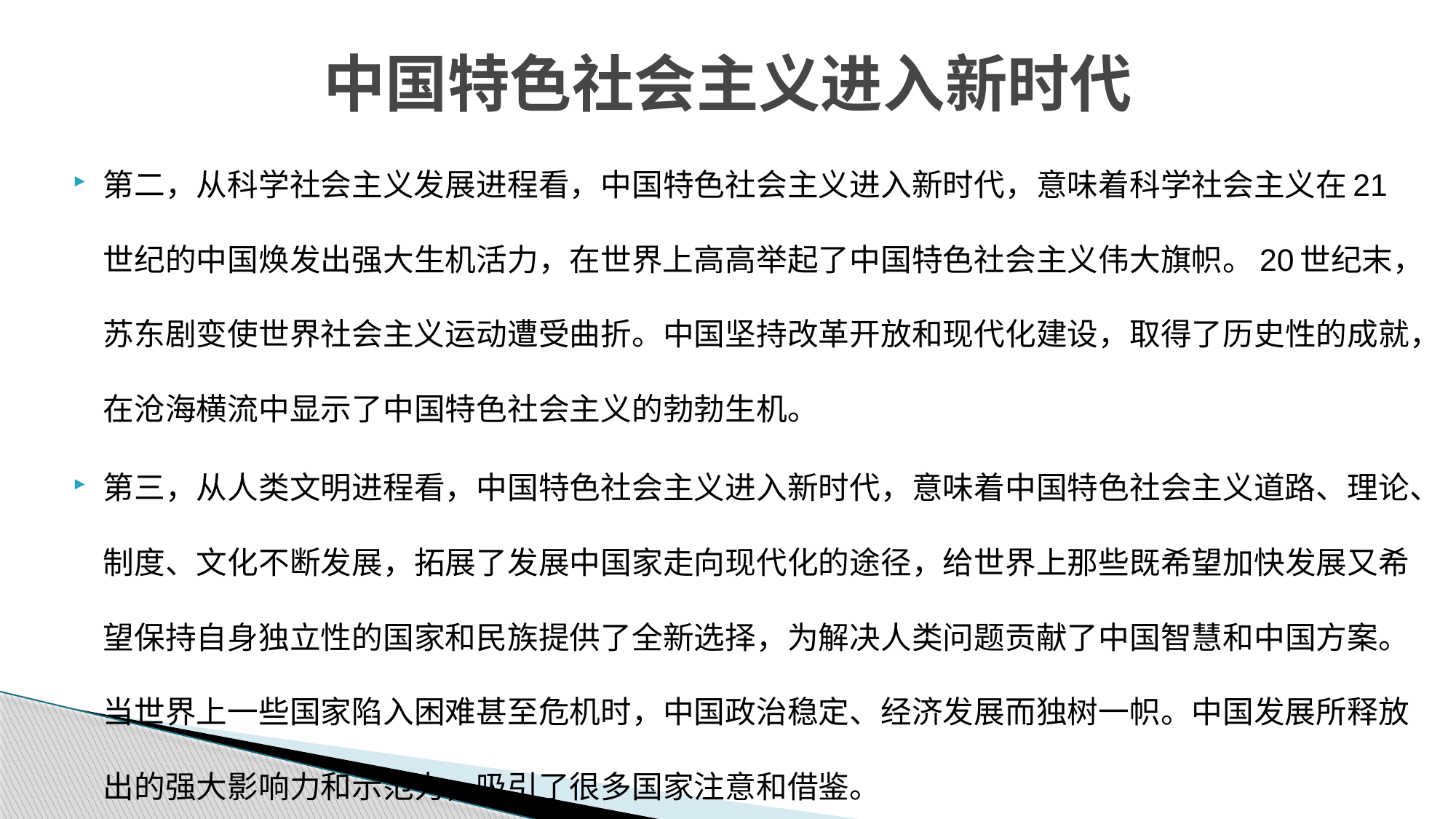

中国特色社会主义进入新时代
第二，从科学社会主义发展进程看，中国特色社会主义进入新时代，意味着科学社会主义在21世纪的中国焕发出强大生机活力，在世界上高高举起了中国特色社会主义伟大旗帜。20世纪末，苏东剧变使世界社会主义运动遭受曲折。中国坚持改革开放和现代化建设，取得了历史性的成就，在沧海横流中显示了中国特色社会主义的勃勃生机。
第三，从人类文明进程看，中国特色社会主义进入新时代，意味着中国特色社会主义道路、理论、制度、文化不断发展，拓展了发展中国家走向现代化的途径，给世界上那些既希望加快发展又希望保持自身独立性的国家和民族提供了全新选择，为解决人类问题贡献了中国智慧和中国方案。当世界上一些国家陷入困难甚至危机时，中国政治稳定、经济发展而独树一帜。中国发展所释放出的强大影响力和示范力，吸引了很多国家注意和借鉴。